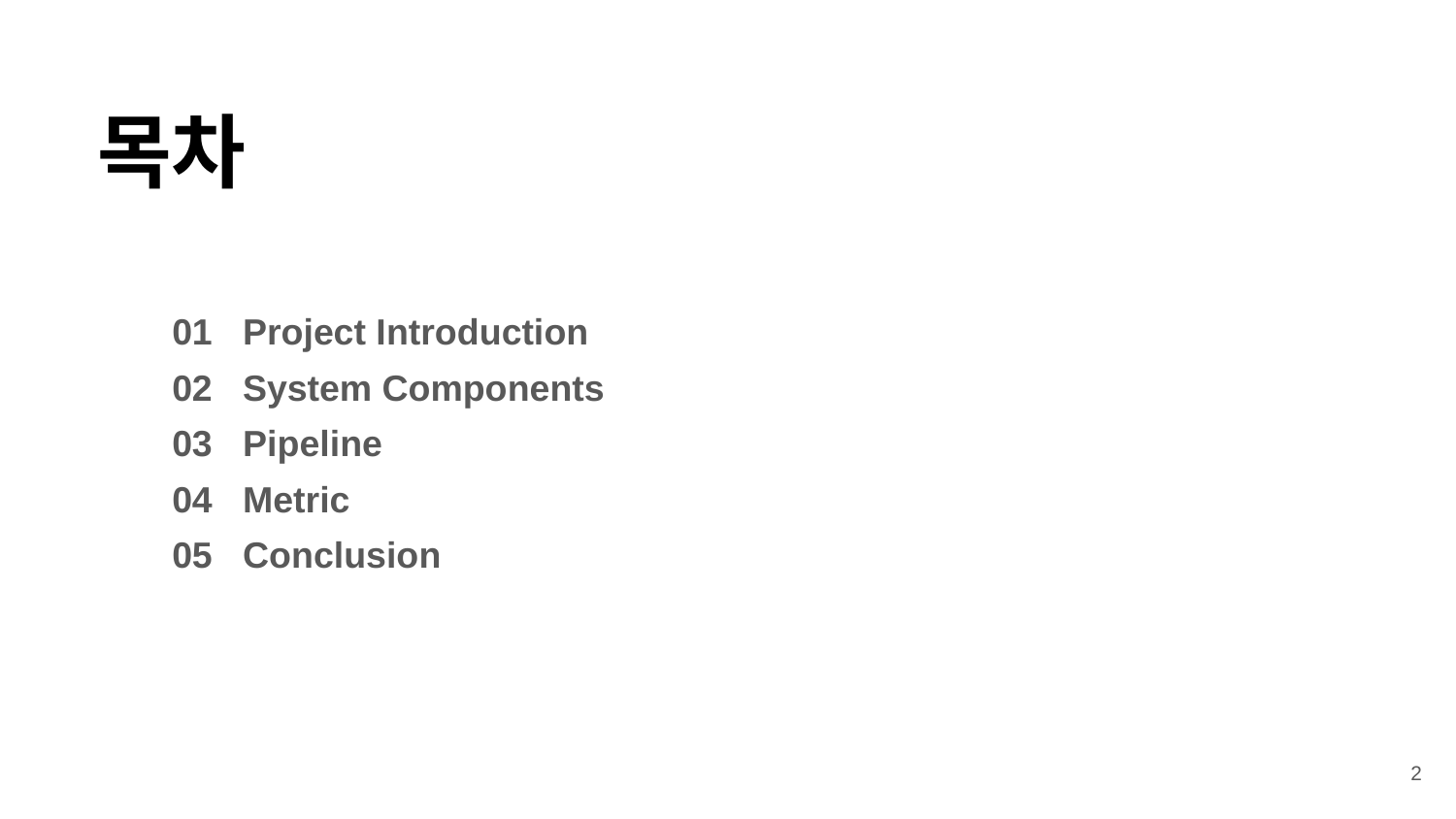

목차
01   Project Introduction
02   System Components
03   Pipeline
04   Metric
05   Conclusion
2